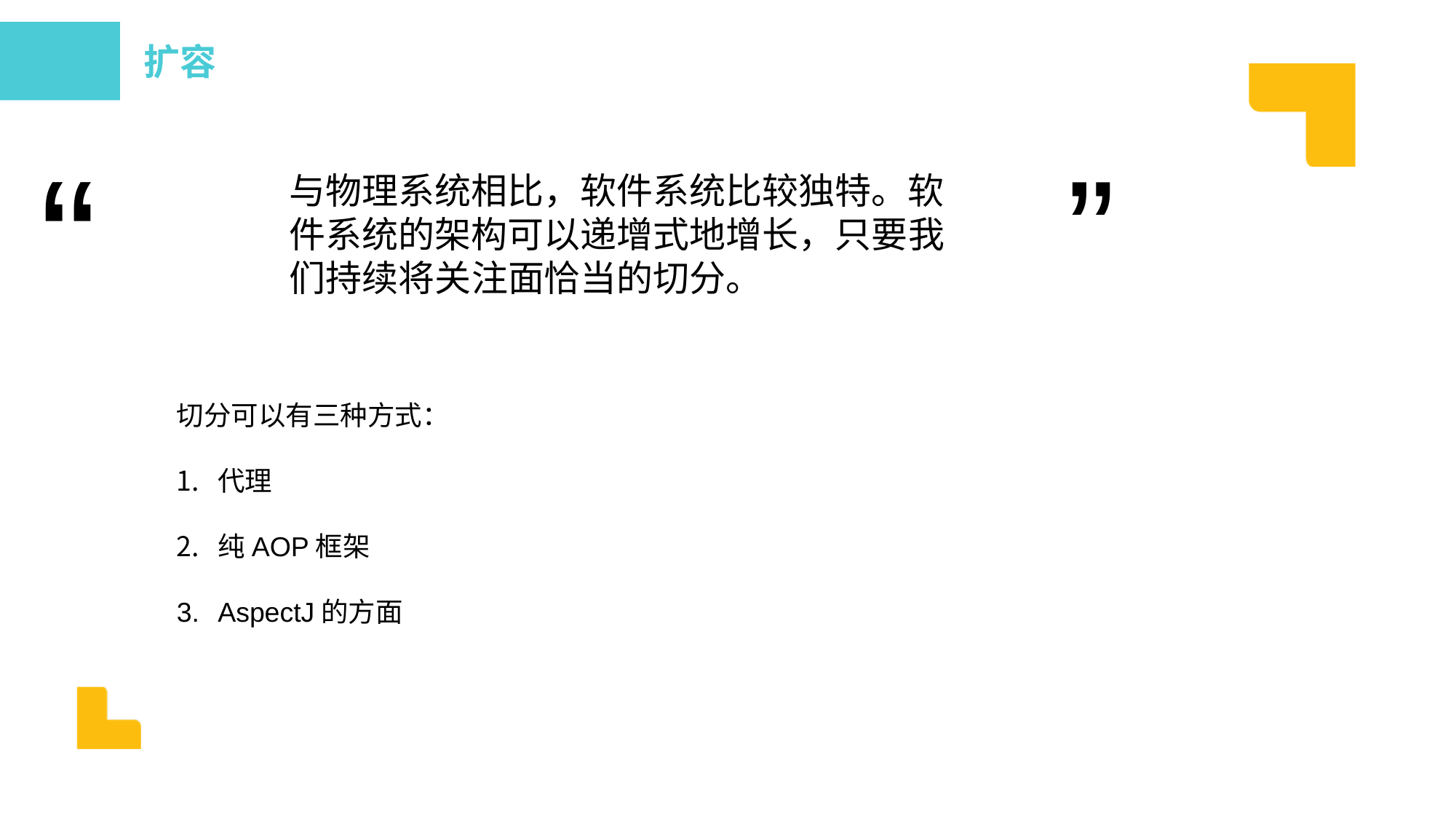

扩容
“
”
与物理系统相比，软件系统比较独特。软件系统的架构可以递增式地增长，只要我们持续将关注面恰当的切分。
切分可以有三种方式：

代理

纯AOP框架

AspectJ的方面